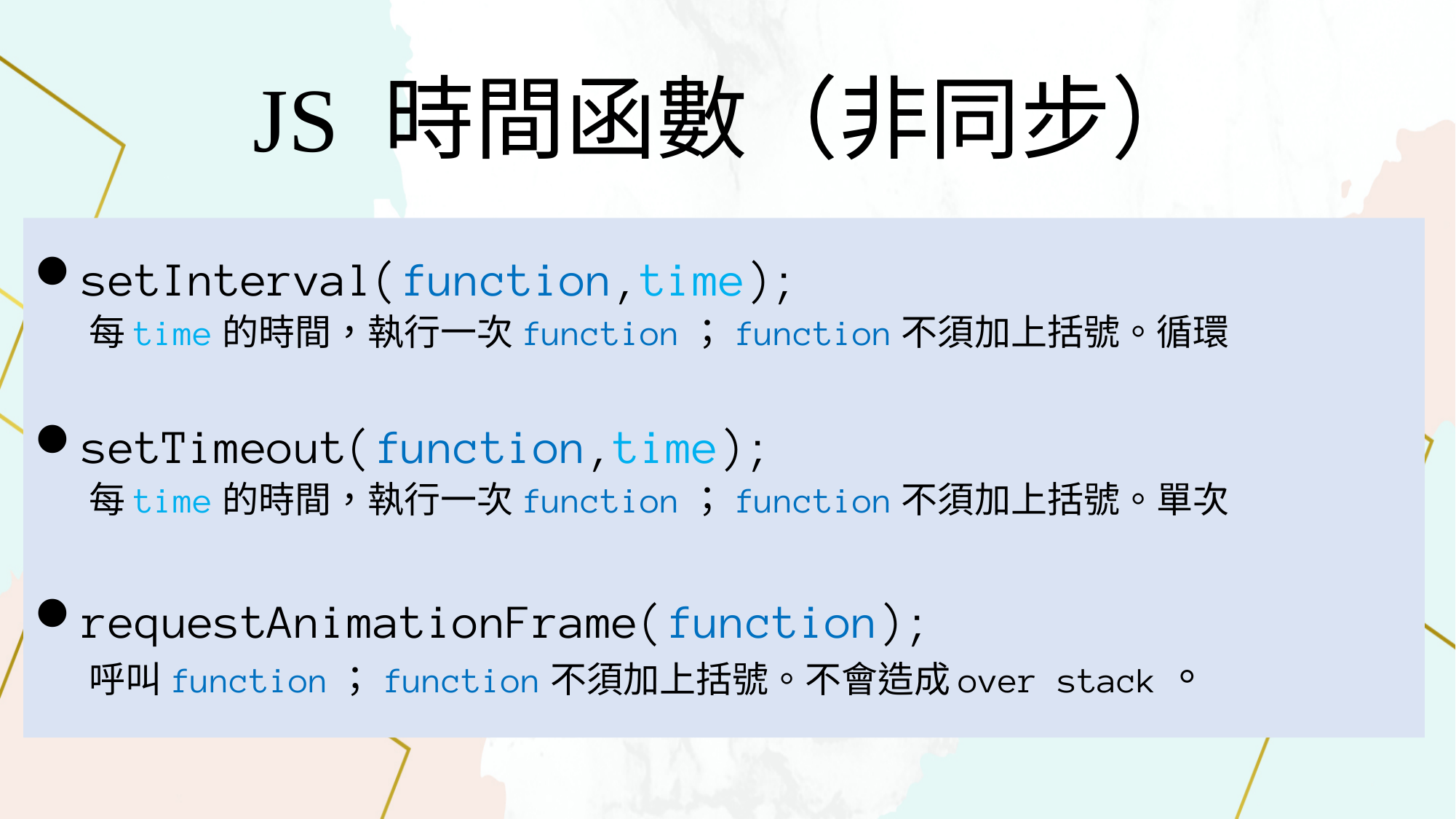

# JS 時間函數（非同步）
setInterval(function,time);
每time的時間，執行一次function；function不須加上括號。循環

setTimeout(function,time);
每time的時間，執行一次function；function不須加上括號。單次

requestAnimationFrame(function);
呼叫function；function不須加上括號。不會造成over stack。